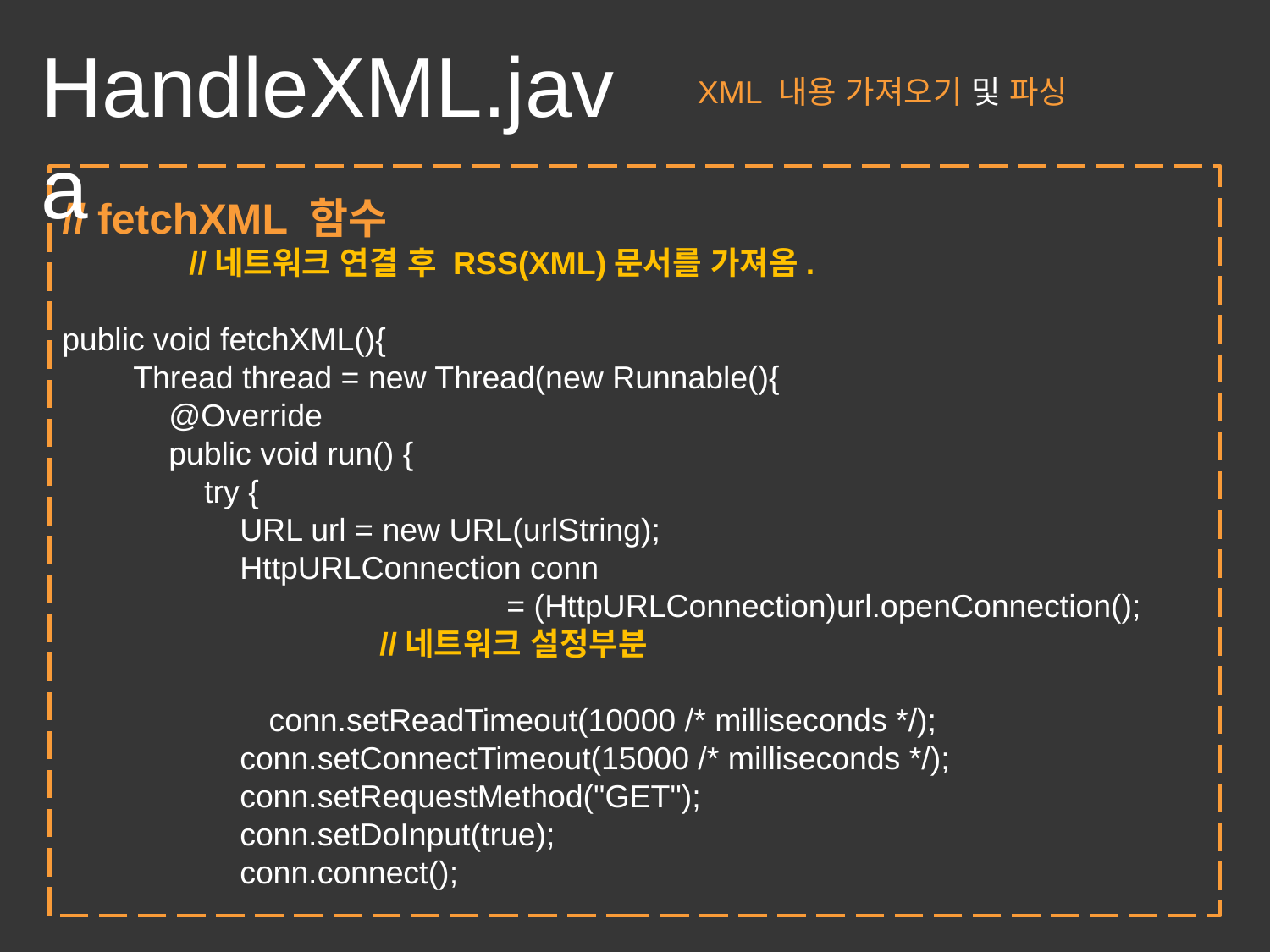

HandleXML.java
XML 내용 가져오기 및 파싱
// fetchXML 함수
	//네트워크 연결 후 RSS(XML)문서를 가져옴.

public void fetchXML(){
        Thread thread = new Thread(new Runnable(){
            @Override
            public void run() {
                try {
                    URL url = new URL(urlString);
                    HttpURLConnection conn
= (HttpURLConnection)url.openConnection();
//네트워크 설정부분

	         conn.setReadTimeout(10000 /* milliseconds */);
                    conn.setConnectTimeout(15000 /* milliseconds */);
                    conn.setRequestMethod("GET");
                    conn.setDoInput(true);
                    conn.connect();